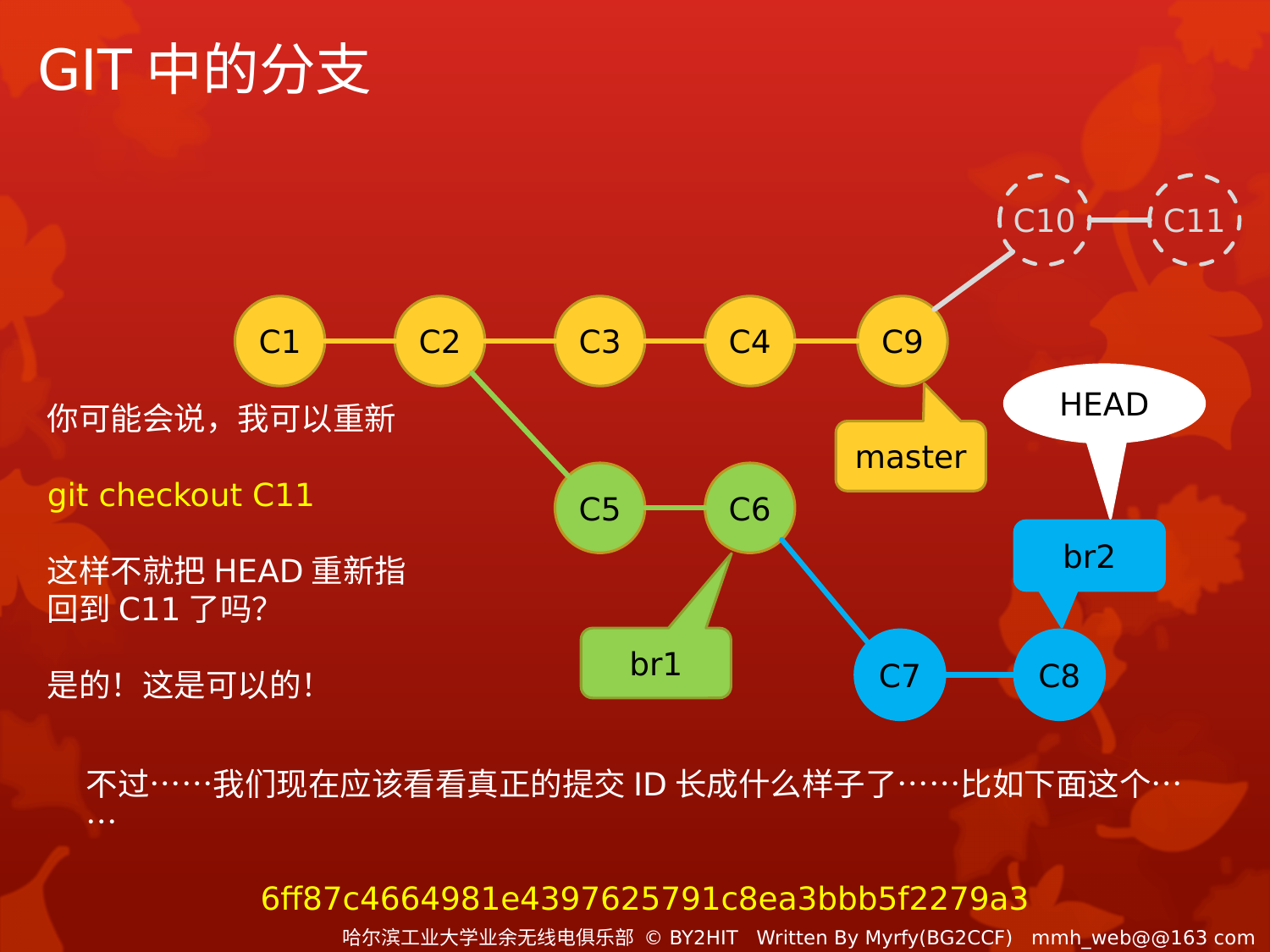

# GIT中的分支
C10
C11
C1
C2
C3
C4
C9
HEAD
你可能会说，我可以重新

git checkout C11

这样不就把HEAD重新指回到C11了吗？

是的！这是可以的！
master
C5
C6
br2
br1
C7
C8
不过……我们现在应该看看真正的提交ID长成什么样子了……比如下面这个……

6ff87c4664981e4397625791c8ea3bbb5f2279a3